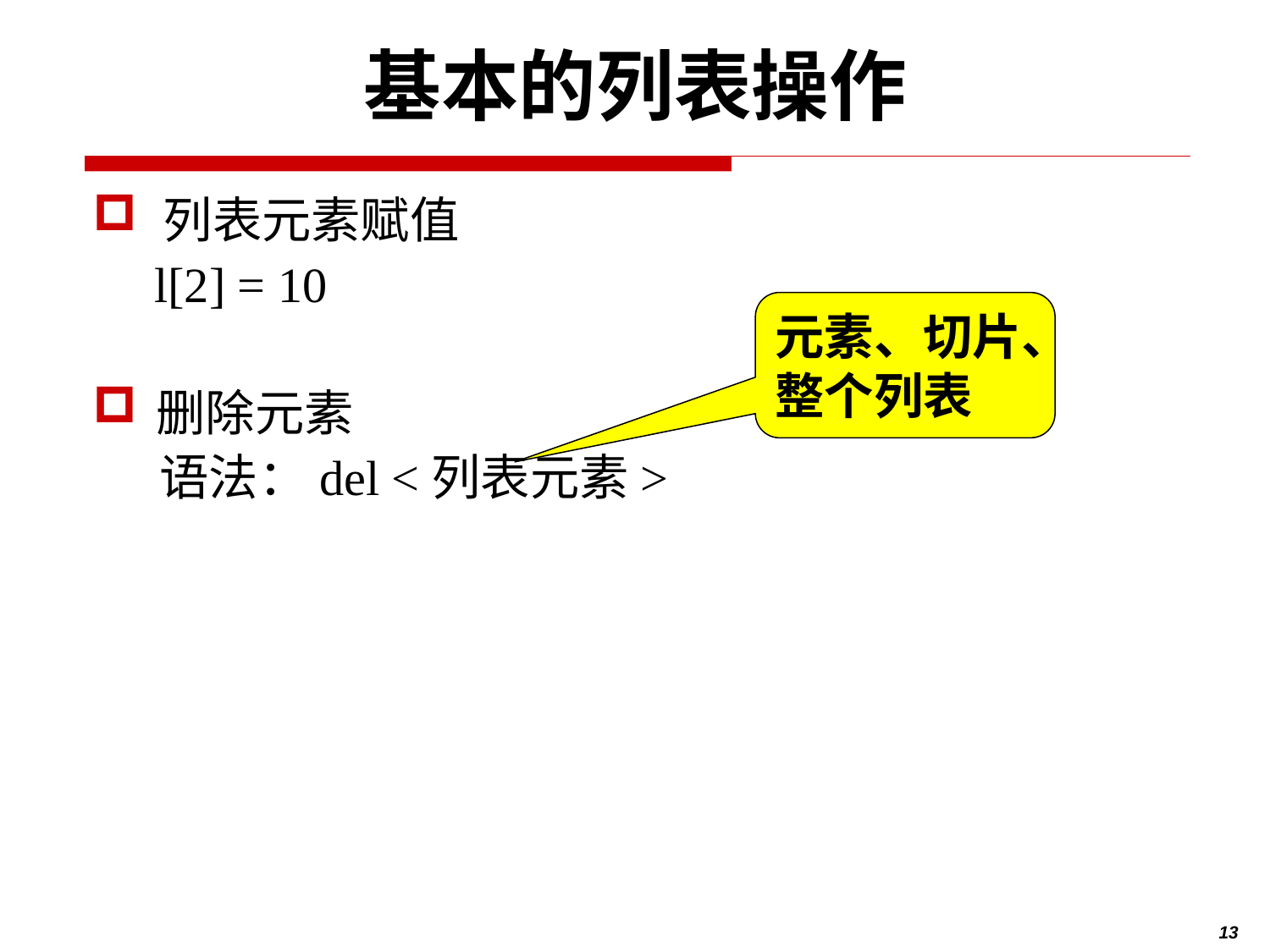

# 基本的列表操作
 列表元素赋值
     l[2] = 10

删除元素
     语法：del <列表元素>

元素、切片、整个列表
13